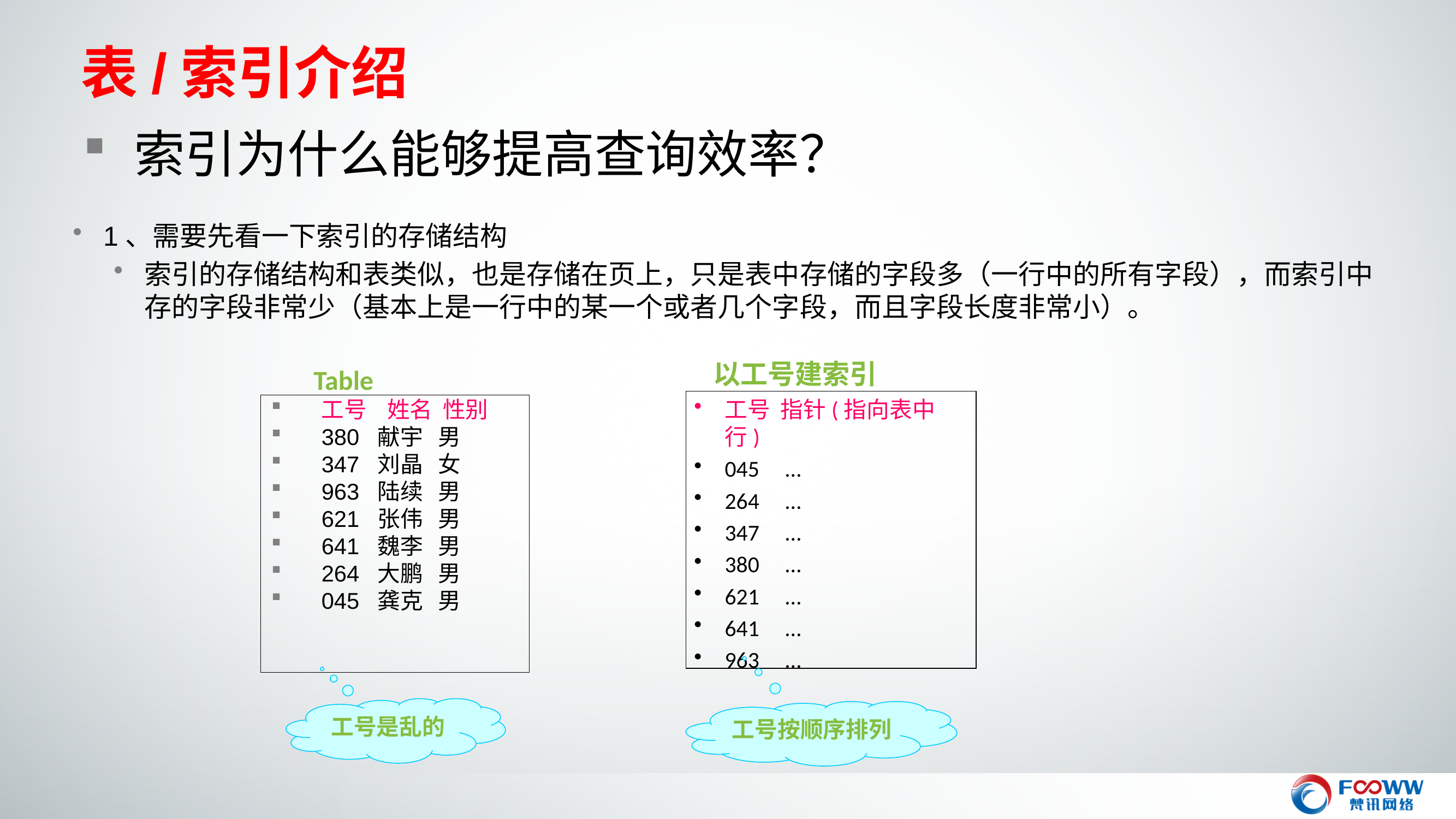

# 表/索引介绍
索引为什么能够提高查询效率？

1、需要先看一下索引的存储结构
索引的存储结构和表类似，也是存储在页上，只是表中存储的字段多（一行中的所有字段），而索引中存的字段非常少（基本上是一行中的某一个或者几个字段，而且字段长度非常小）。
以工号建索引
Table
工号  指针(指向表中行)
045     …
264     …
347     …
380     …
621     …
641     …
963     …
工号    姓名  性别
380  献宇   男
347  刘晶   女
963  陆续   男
621  张伟   男
641  魏李   男
264  大鹏   男
045  龚克   男
工号是乱的
工号按顺序排列